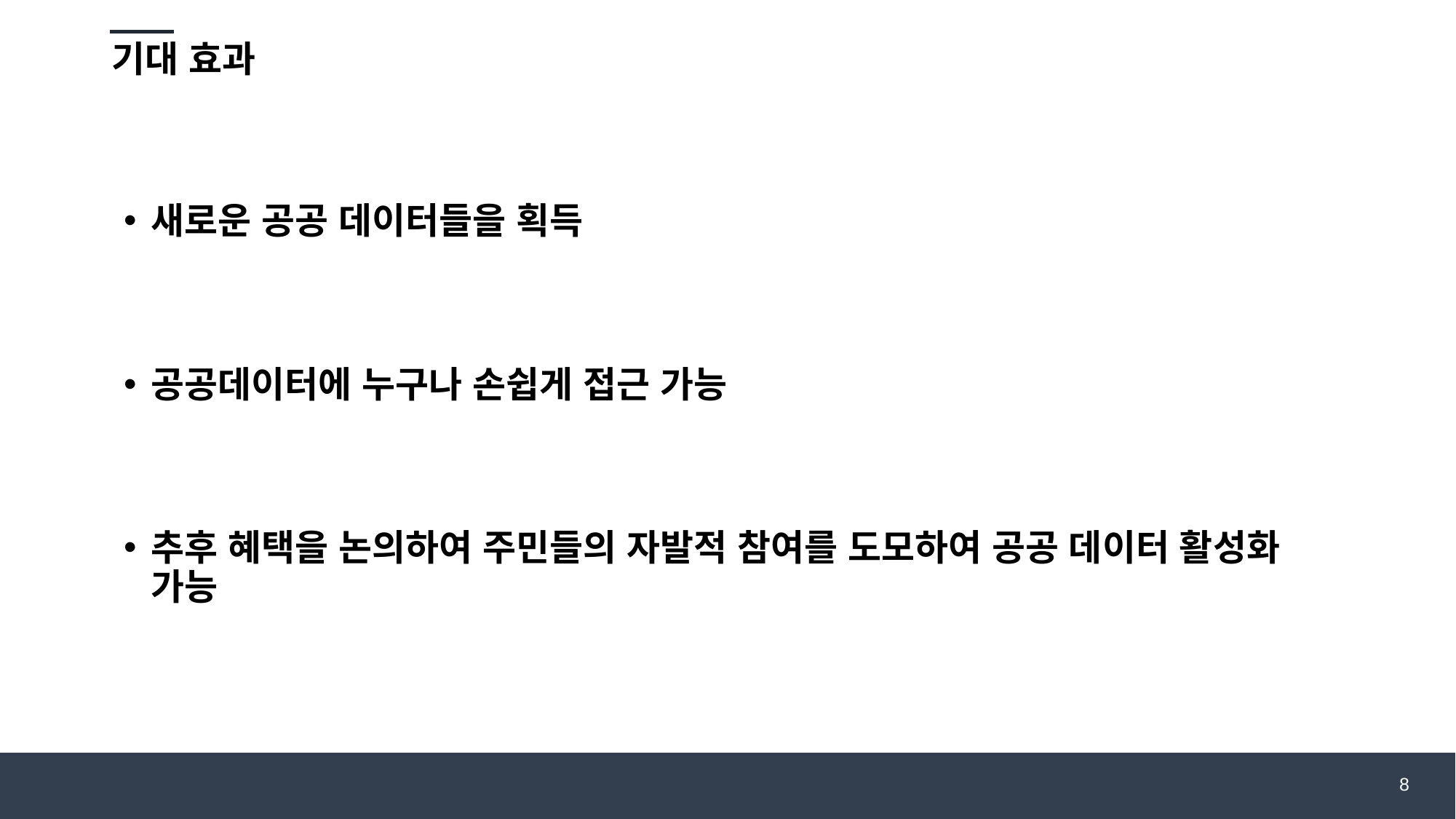

# 기대 효과
새로운 공공 데이터들을 획득

공공데이터에 누구나 손쉽게 접근 가능

추후 혜택을 논의하여 주민들의 자발적 참여를 도모하여 공공 데이터 활성화 가능
8